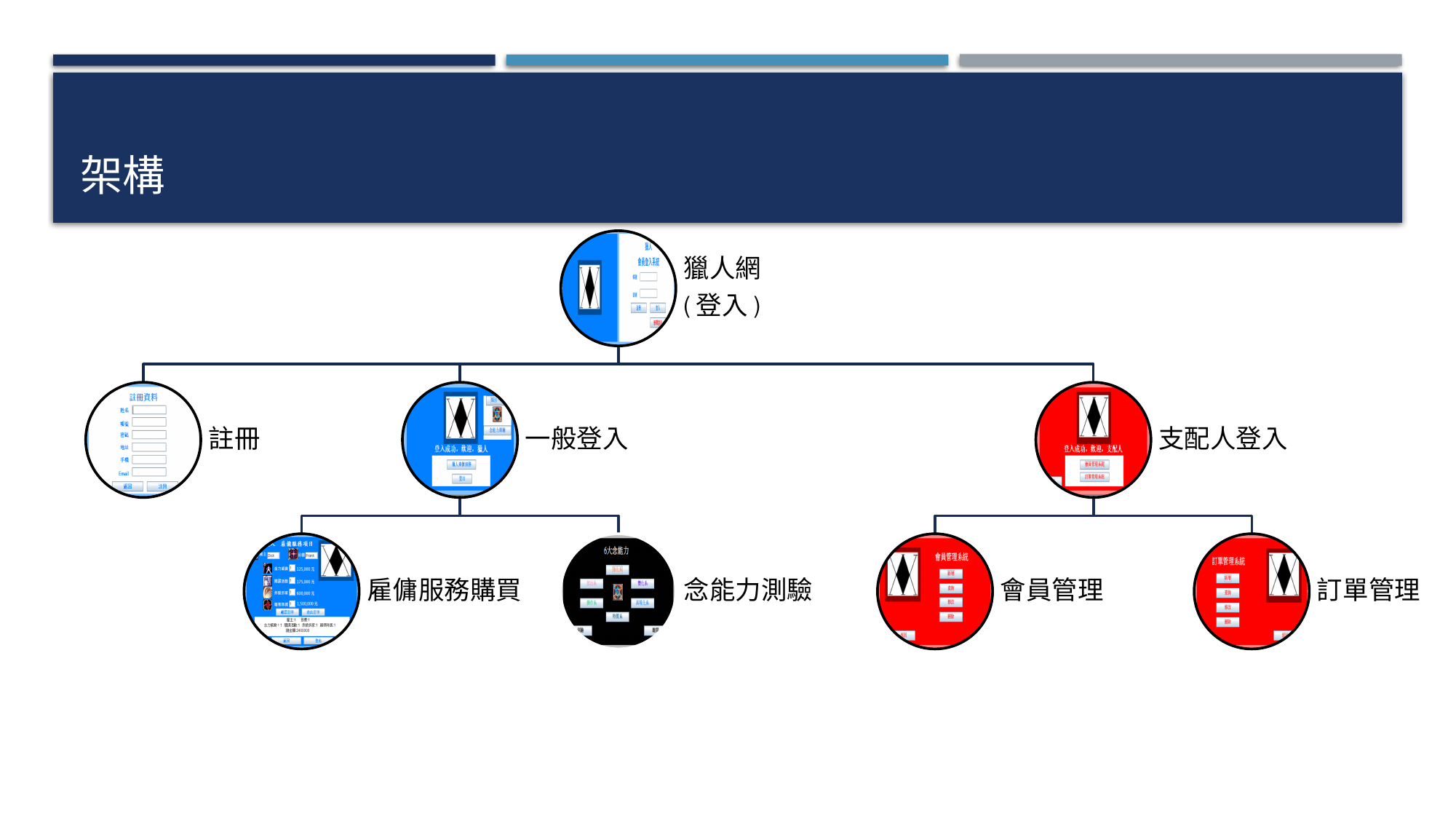

# 架構
獵人網
(登入)
註冊
一般登入
雇傭服務購買
念能力測驗
支配人登入
會員管理
訂單管理